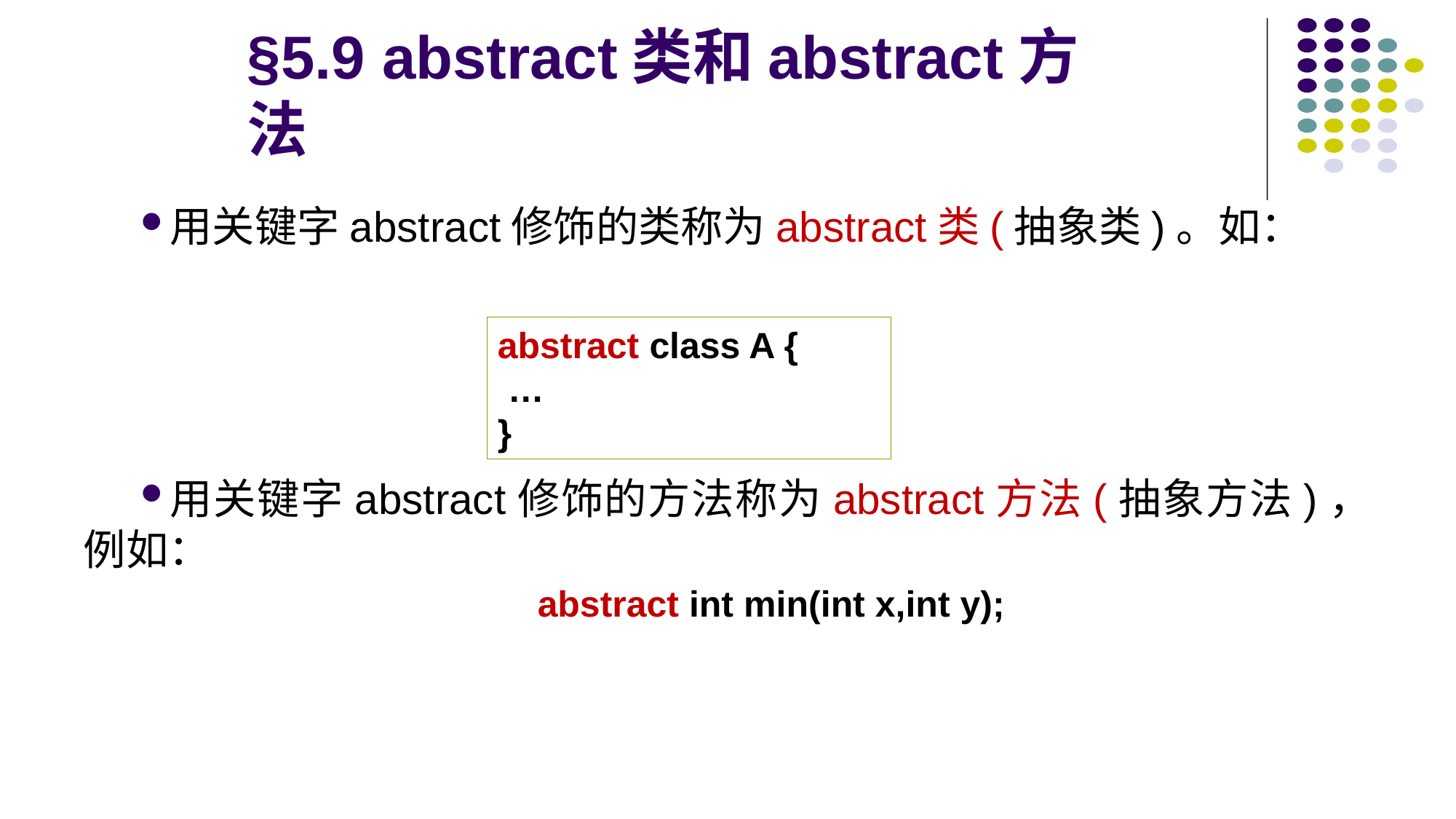

# §5.9 abstract类和abstract方法
用关键字abstract修饰的类称为abstract类(抽象类)。如：

用关键字abstract修饰的方法称为abstract方法(抽象方法)，例如：
abstract int min(int x,int y);

abstract class A {
 …
}
70